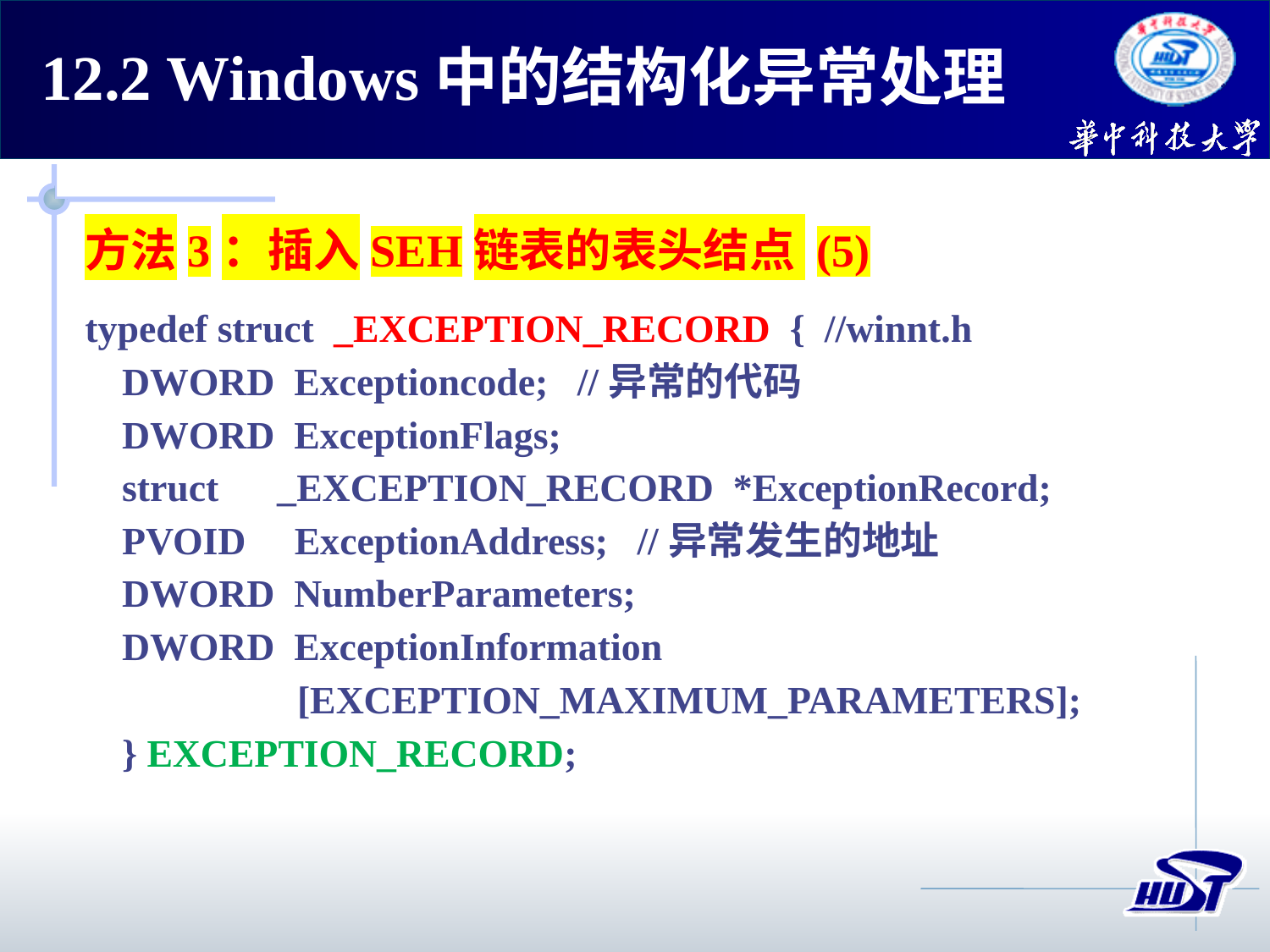

12.2 Windows中的结构化异常处理
方法3：插入SEH链表的表头结点 (5)
typedef struct  _EXCEPTION_RECORD  {  //winnt.h
DWORD  Exceptioncode;   //异常的代码
DWORD  ExceptionFlags;
struct      _EXCEPTION_RECORD  *ExceptionRecord;
PVOID     ExceptionAddress;   //异常发生的地址
DWORD  NumberParameters;
DWORD  ExceptionInformation
                  [EXCEPTION_MAXIMUM_PARAMETERS];
} EXCEPTION_RECORD;